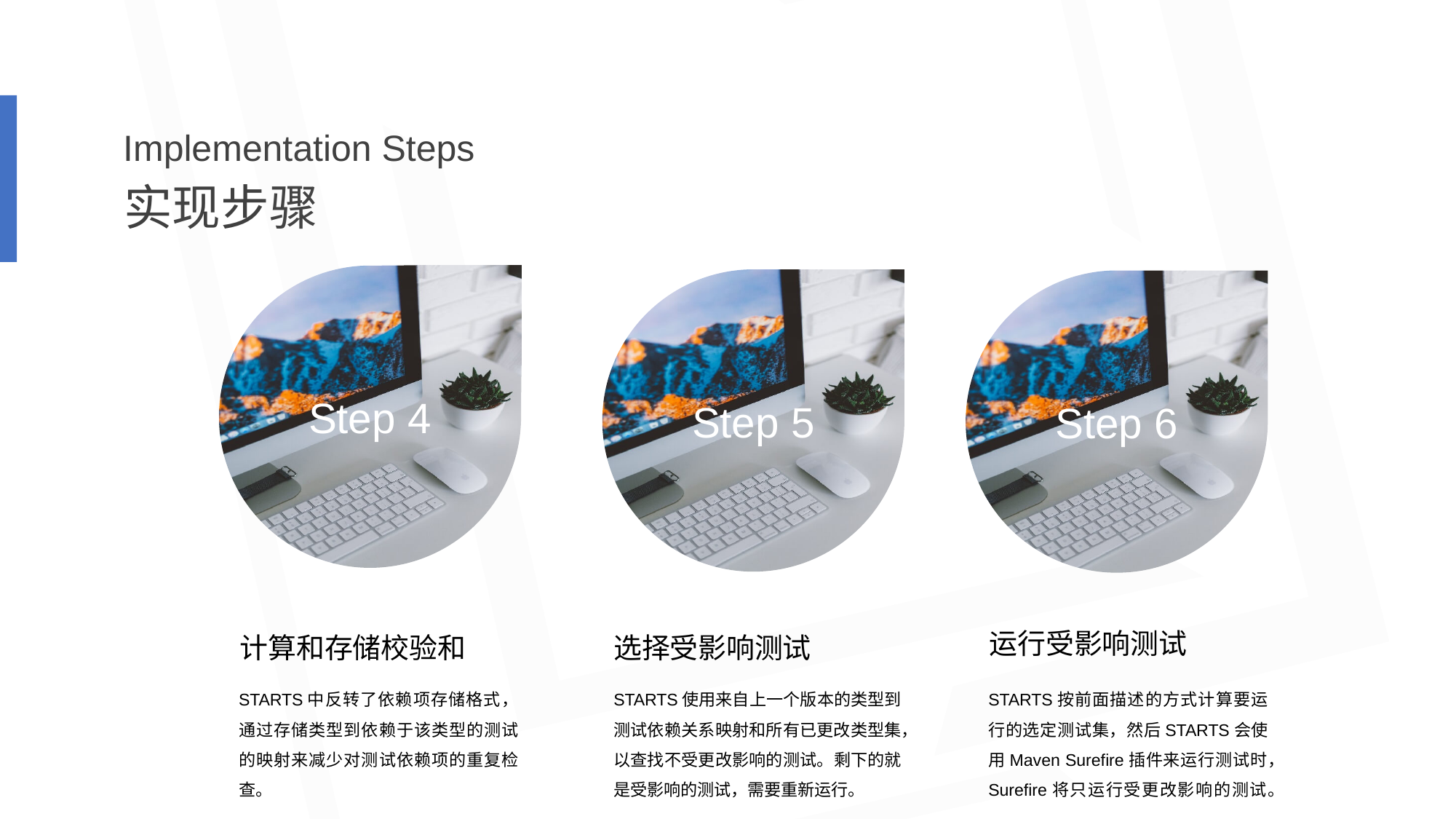

Implementation Steps
实现步骤
Step 4
Step 5
Step 6
运行受影响测试
计算和存储校验和
选择受影响测试
STARTS中反转了依赖项存储格式，通过存储类型到依赖于该类型的测试的映射来减少对测试依赖项的重复检查。
STARTS使用来自上一个版本的类型到测试依赖关系映射和所有已更改类型集，以查找不受更改影响的测试。剩下的就是受影响的测试，需要重新运行。
STARTS按前面描述的方式计算要运行的选定测试集，然后STARTS会使用Maven Surefire插件来运行测试时，Surefire将只运行受更改影响的测试。